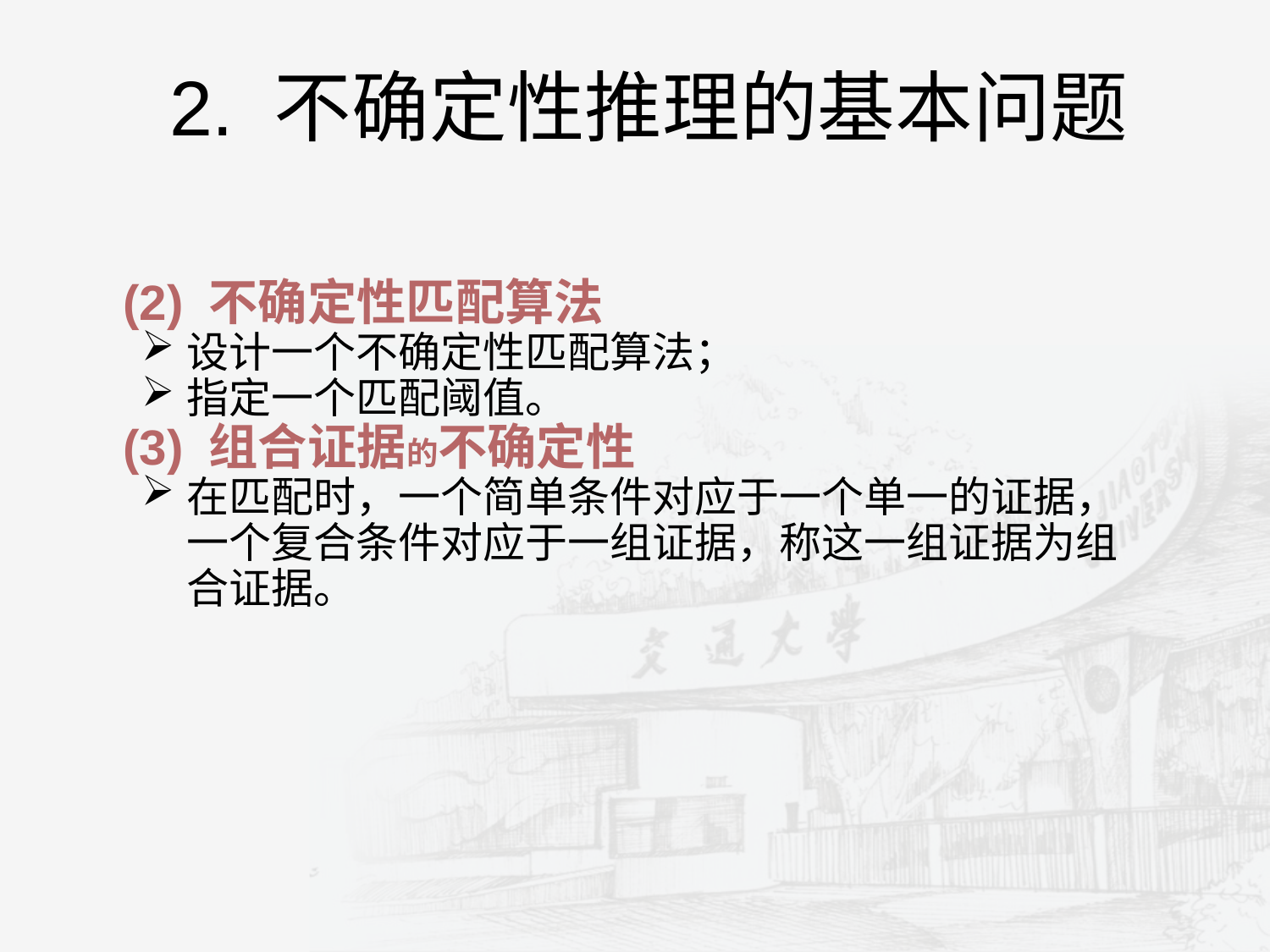

2. 不确定性推理的基本问题
(2) 不确定性匹配算法
设计一个不确定性匹配算法；
指定一个匹配阈值。
(3) 组合证据的不确定性
在匹配时，一个简单条件对应于一个单一的证据，一个复合条件对应于一组证据，称这一组证据为组合证据。
6